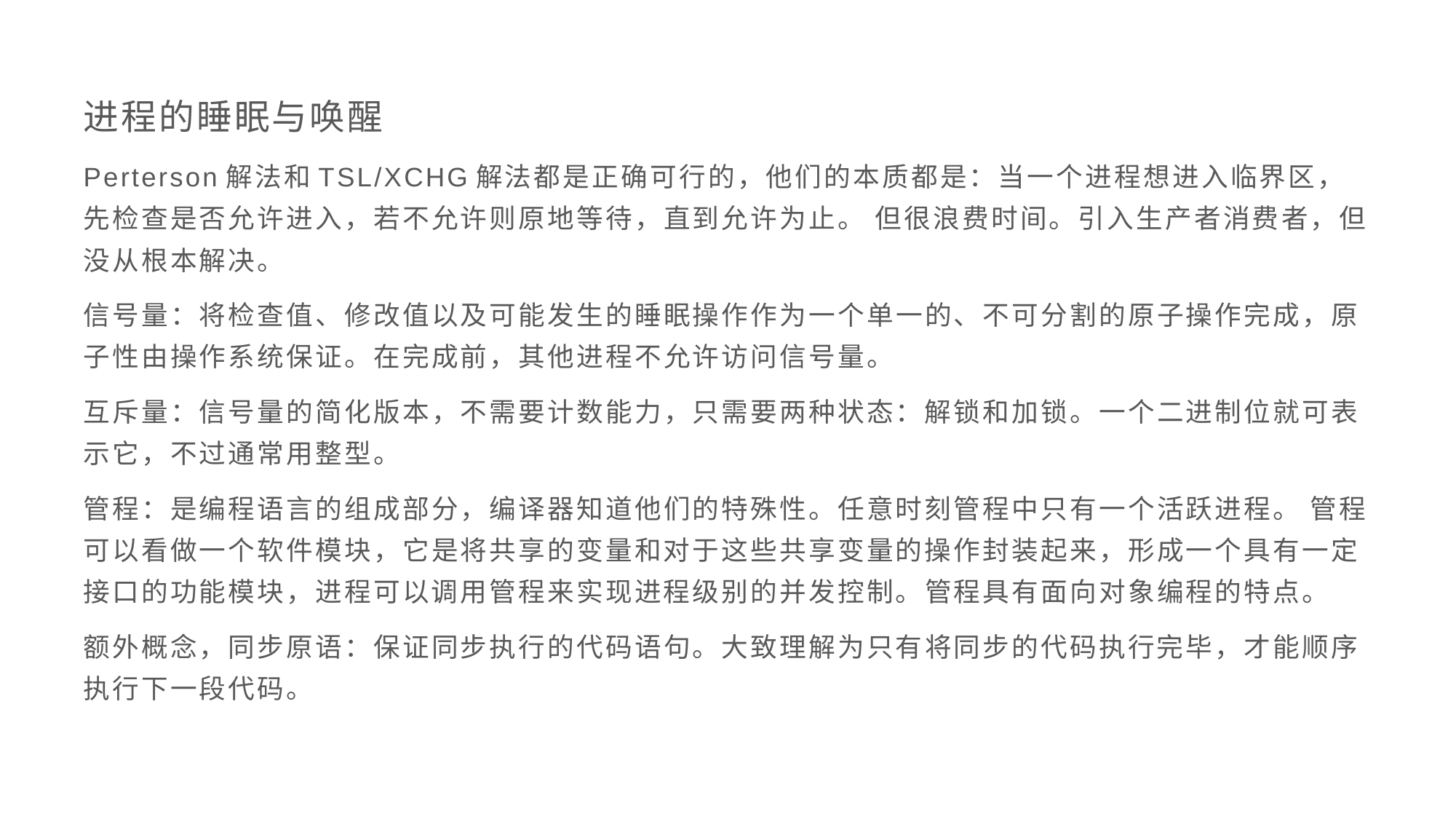

进程的睡眠与唤醒
Perterson解法和TSL/XCHG解法都是正确可行的，他们的本质都是：当一个进程想进入临界区，先检查是否允许进入，若不允许则原地等待，直到允许为止。 但很浪费时间。引入生产者消费者，但没从根本解决。
信号量：将检查值、修改值以及可能发生的睡眠操作作为一个单一的、不可分割的原子操作完成，原子性由操作系统保证。在完成前，其他进程不允许访问信号量。
互斥量：信号量的简化版本，不需要计数能力，只需要两种状态：解锁和加锁。一个二进制位就可表示它，不过通常用整型。
管程：是编程语言的组成部分，编译器知道他们的特殊性。任意时刻管程中只有一个活跃进程。 管程可以看做一个软件模块，它是将共享的变量和对于这些共享变量的操作封装起来，形成一个具有一定接口的功能模块，进程可以调用管程来实现进程级别的并发控制。管程具有面向对象编程的特点。
额外概念，同步原语：保证同步执行的代码语句。大致理解为只有将同步的代码执行完毕，才能顺序执行下一段代码。